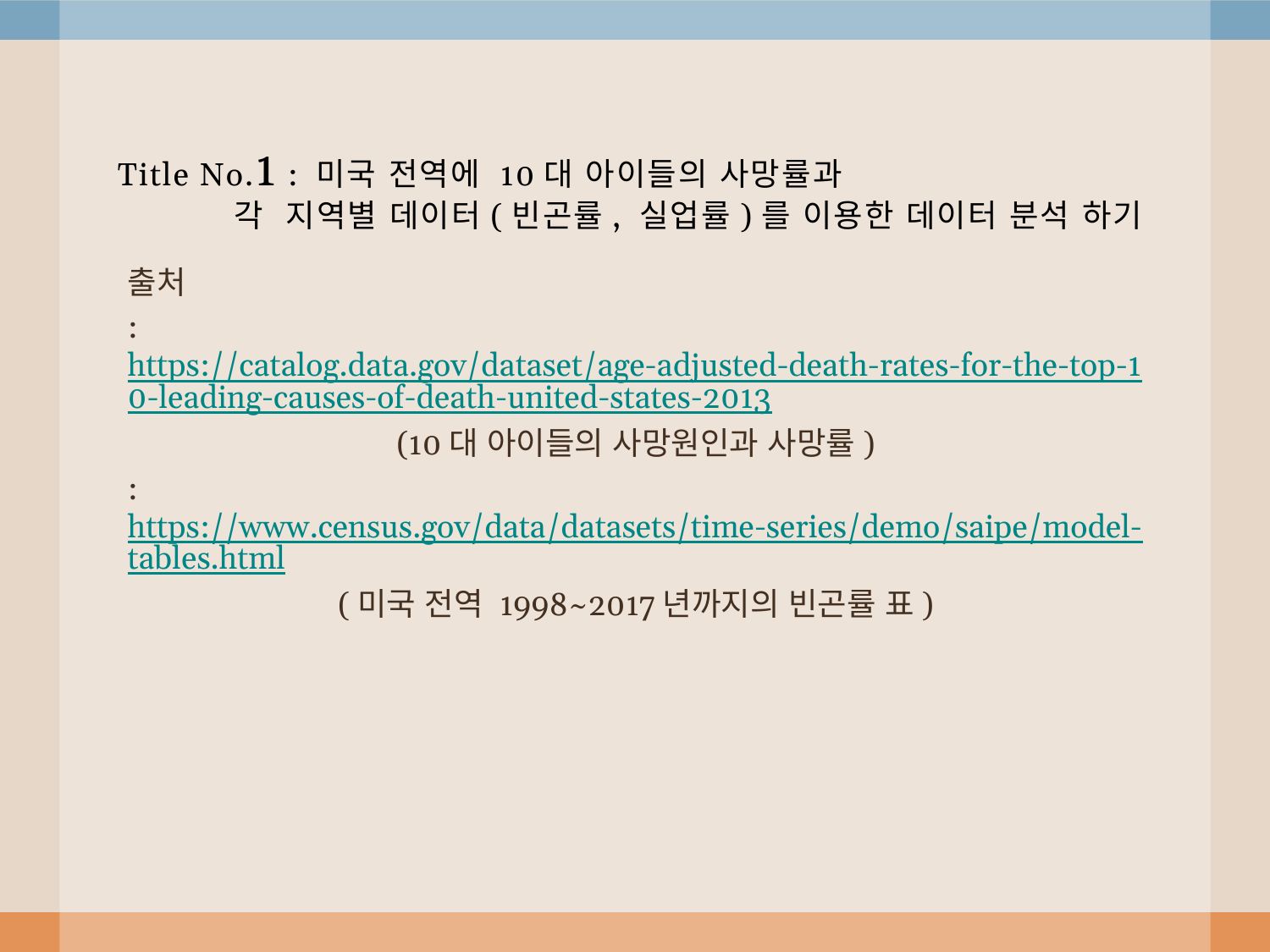

# Title No.1 : 미국 전역에 10대 아이들의 사망률과 각  지역별 데이터(빈곤률, 실업률)를 이용한 데이터 분석 하기
출처
: https://catalog.data.gov/dataset/age-adjusted-death-rates-for-the-top-10-leading-causes-of-death-united-states-2013
(10대 아이들의 사망원인과 사망률)
:  https://www.census.gov/data/datasets/time-series/demo/saipe/model-tables.html
(미국 전역 1998~2017년까지의 빈곤률 표)